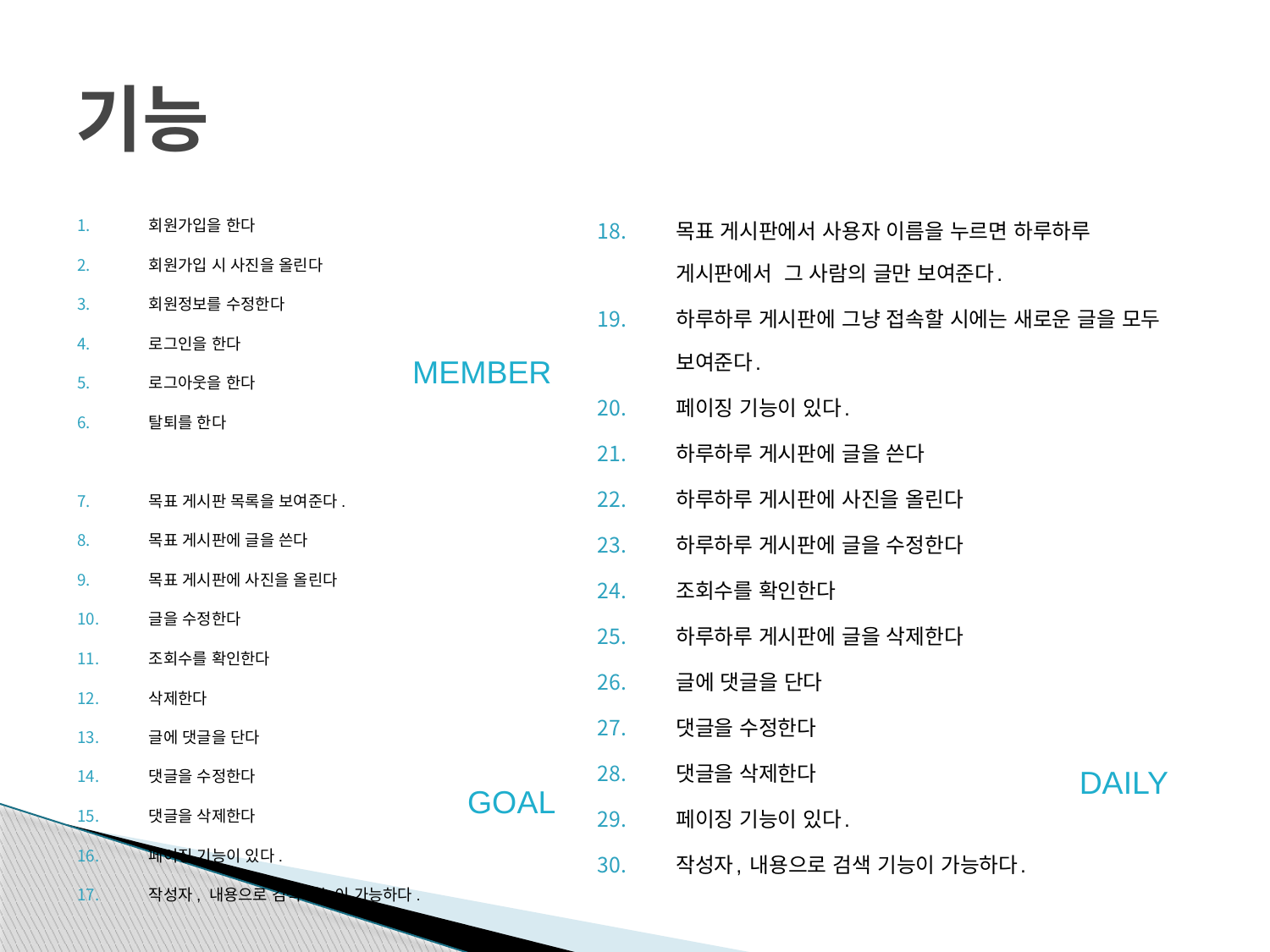

# 기능

목표 게시판에서 사용자 이름을 누르면 하루하루 게시판에서  그 사람의 글만 보여준다.
하루하루 게시판에 그냥 접속할 시에는 새로운 글을 모두 보여준다.
페이징 기능이 있다.
하루하루 게시판에 글을 쓴다
하루하루 게시판에 사진을 올린다
하루하루 게시판에 글을 수정한다
조회수를 확인한다
하루하루 게시판에 글을 삭제한다
글에 댓글을 단다
댓글을 수정한다
댓글을 삭제한다
페이징 기능이 있다.
작성자, 내용으로 검색 기능이 가능하다.

회원가입을 한다
회원가입 시 사진을 올린다
회원정보를 수정한다
로그인을 한다
로그아웃을 한다
탈퇴를 한다

목표 게시판 목록을 보여준다.
목표 게시판에 글을 쓴다
목표 게시판에 사진을 올린다
글을 수정한다
조회수를 확인한다
삭제한다
글에 댓글을 단다
댓글을 수정한다
댓글을 삭제한다
페이징 기능이 있다.
작성자, 내용으로 검색 기능이 가능하다.

MEMBER
DAILY
GOAL